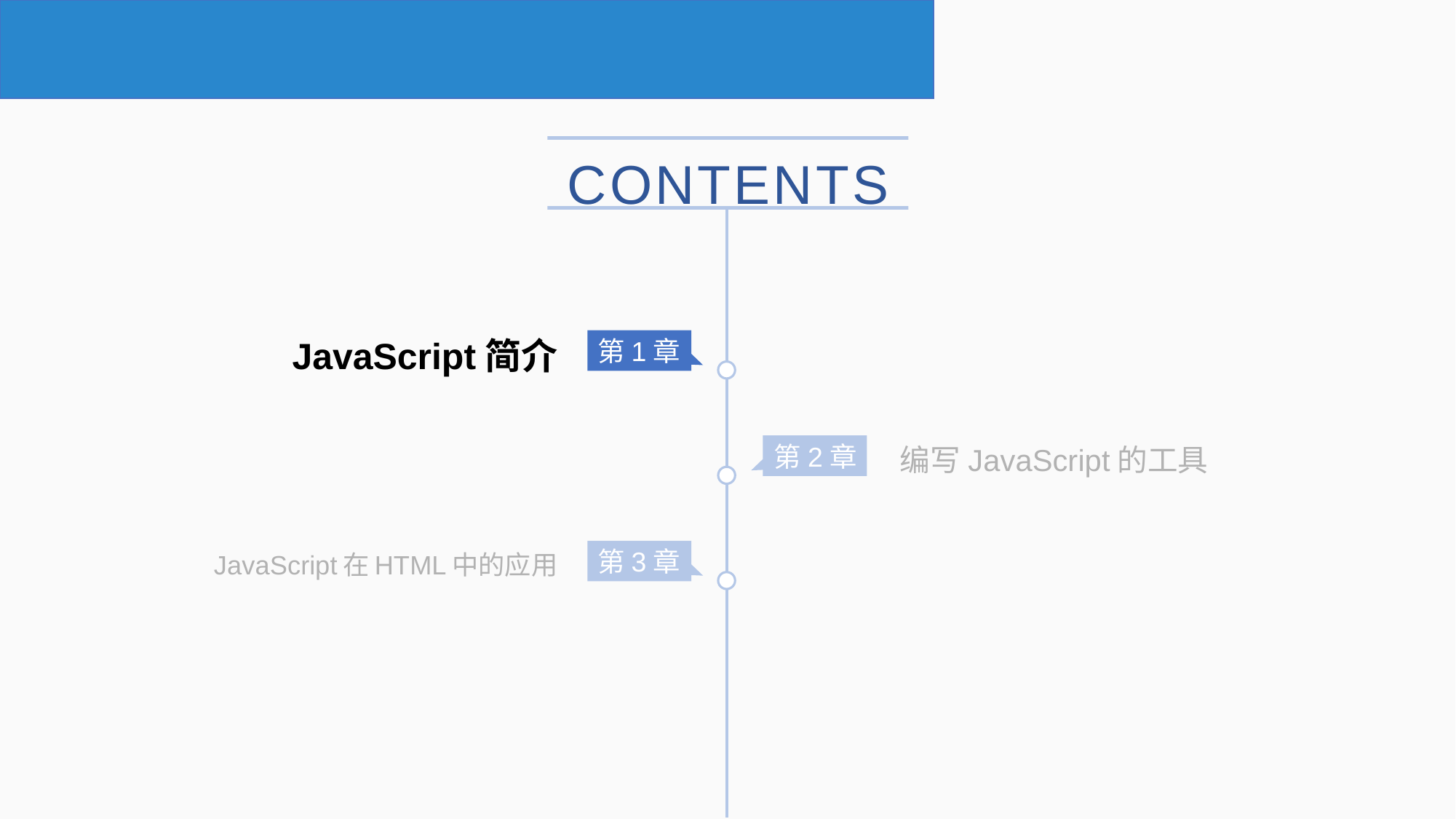

CONTENTS

JavaScript简介
第1章

编写JavaScript的工具
第2章

JavaScript在HTML中的应用
第3章